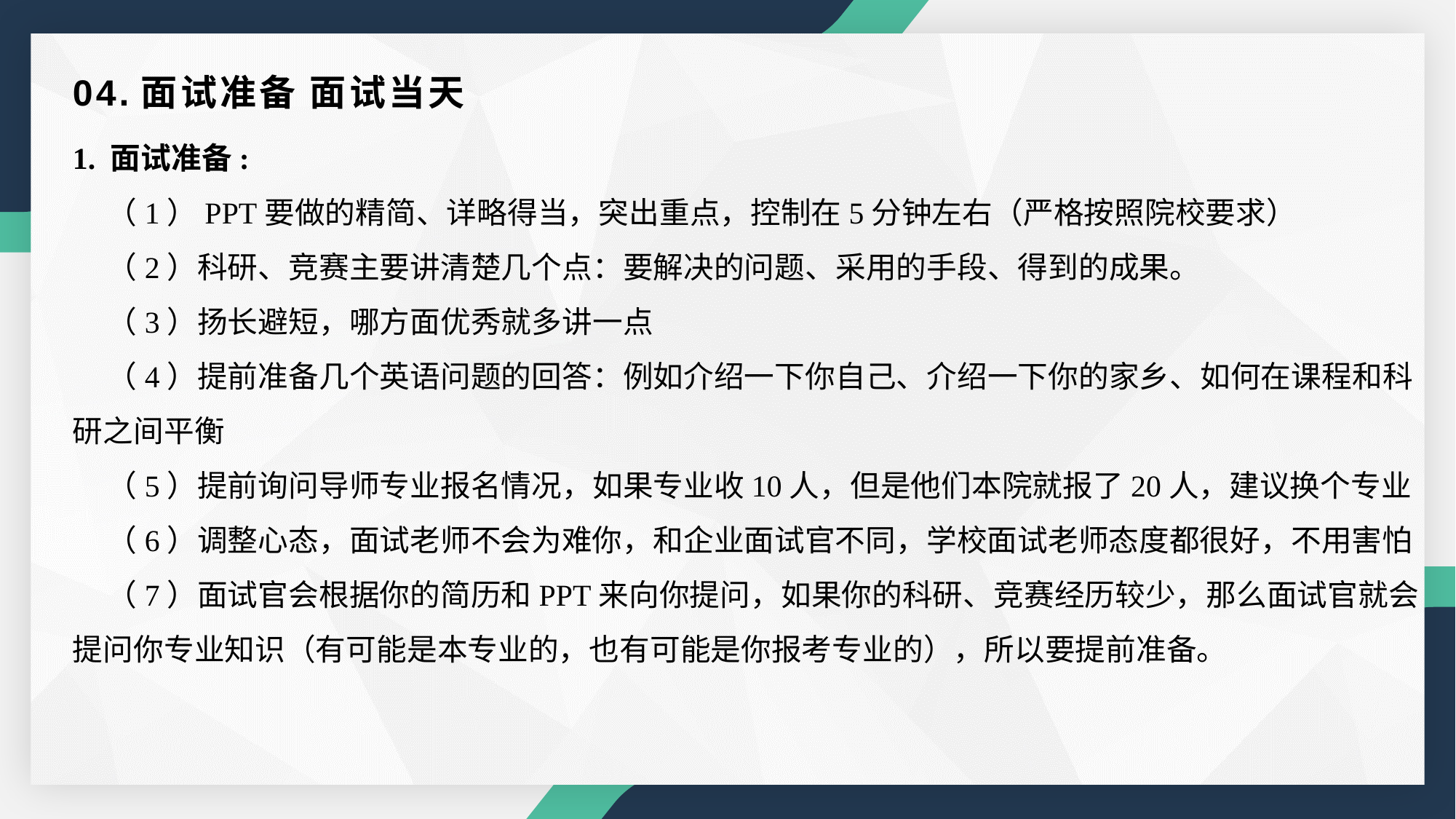

# 04.面试准备 面试当天
1. 面试准备:
    （1）PPT要做的精简、详略得当，突出重点，控制在5分钟左右（严格按照院校要求）
    （2）科研、竞赛主要讲清楚几个点：要解决的问题、采用的手段、得到的成果。
    （3）扬长避短，哪方面优秀就多讲一点
    （4）提前准备几个英语问题的回答：例如介绍一下你自己、介绍一下你的家乡、如何在课程和科研之间平衡
    （5）提前询问导师专业报名情况，如果专业收10人，但是他们本院就报了20人，建议换个专业
    （6）调整心态，面试老师不会为难你，和企业面试官不同，学校面试老师态度都很好，不用害怕
    （7）面试官会根据你的简历和PPT来向你提问，如果你的科研、竞赛经历较少，那么面试官就会提问你专业知识（有可能是本专业的，也有可能是你报考专业的），所以要提前准备。